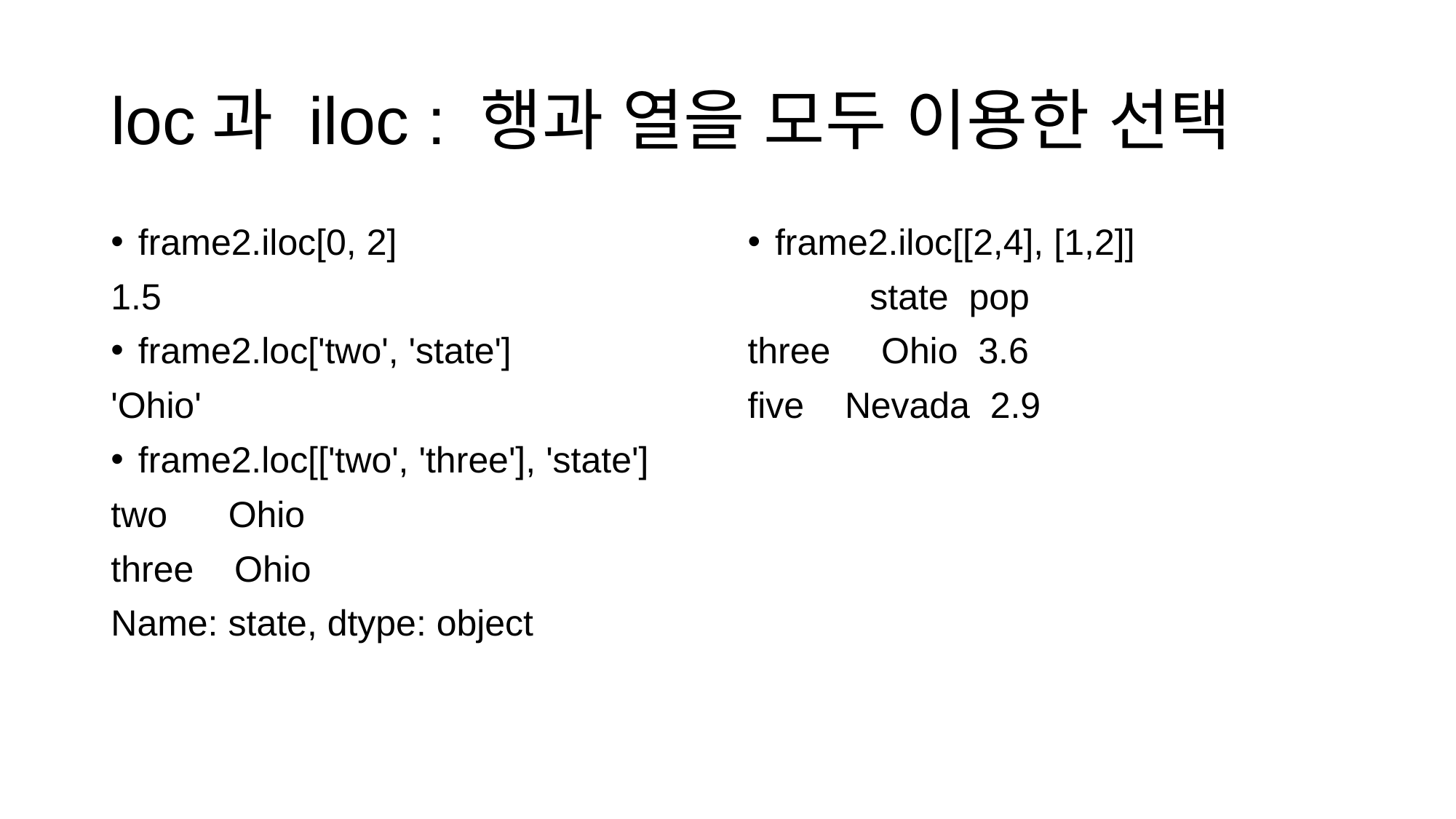

# loc과 iloc : 행과 열을 모두 이용한 선택
frame2.iloc[0, 2]
1.5
frame2.loc['two', 'state']
'Ohio'
frame2.loc[['two', 'three'], 'state']
two      Ohio
three    Ohio
Name: state, dtype: object
frame2.iloc[[2,4], [1,2]]
            state  pop
three     Ohio  3.6
five    Nevada  2.9